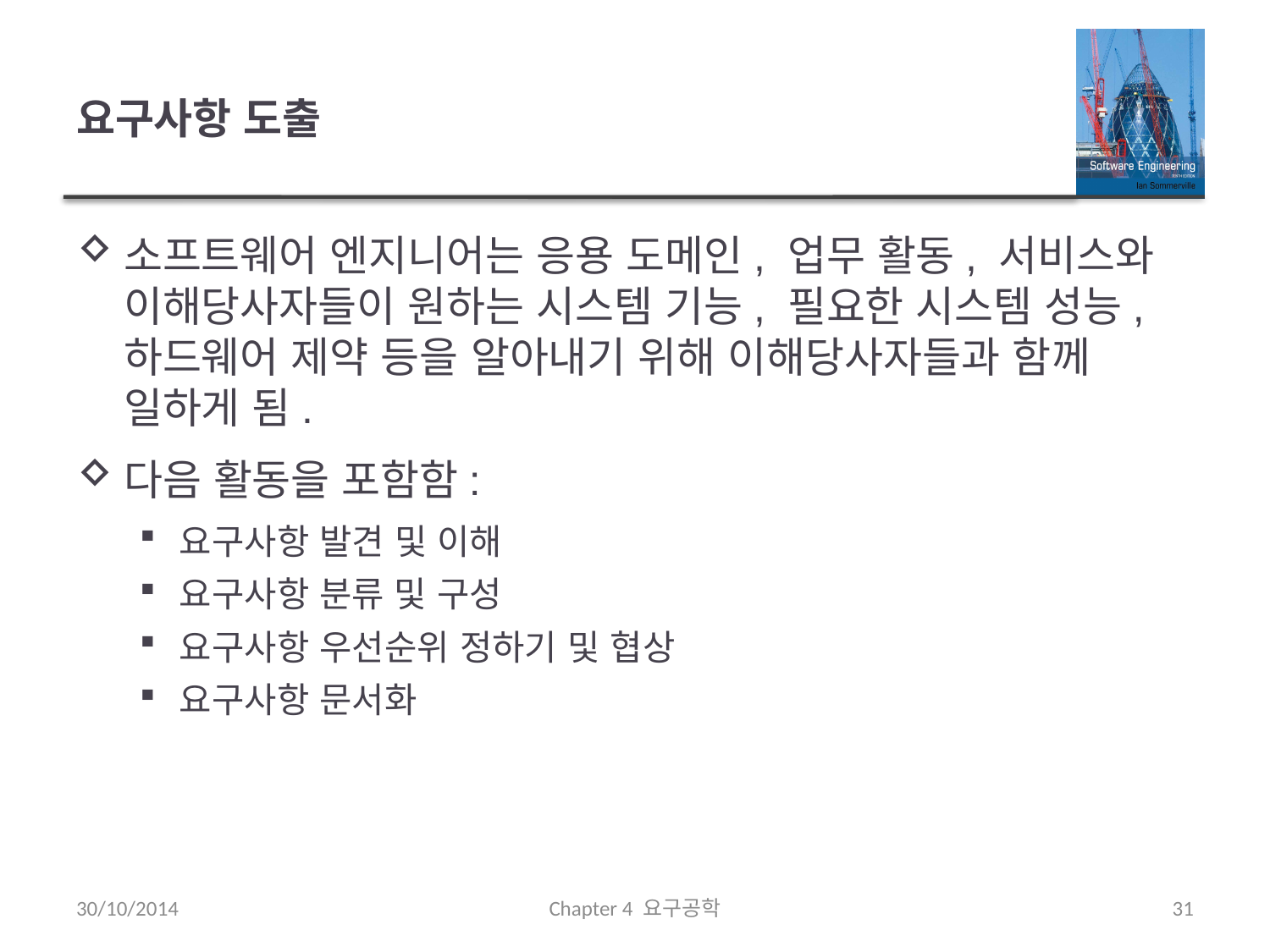

# 요구사항 도출
소프트웨어 엔지니어는 응용 도메인, 업무 활동, 서비스와 이해당사자들이 원하는 시스템 기능, 필요한 시스템 성능, 하드웨어 제약 등을 알아내기 위해 이해당사자들과 함께 일하게 됨.
다음 활동을 포함함:
요구사항 발견 및 이해
요구사항 분류 및 구성
요구사항 우선순위 정하기 및 협상
요구사항 문서화

30/10/2014
Chapter 4 요구공학
31